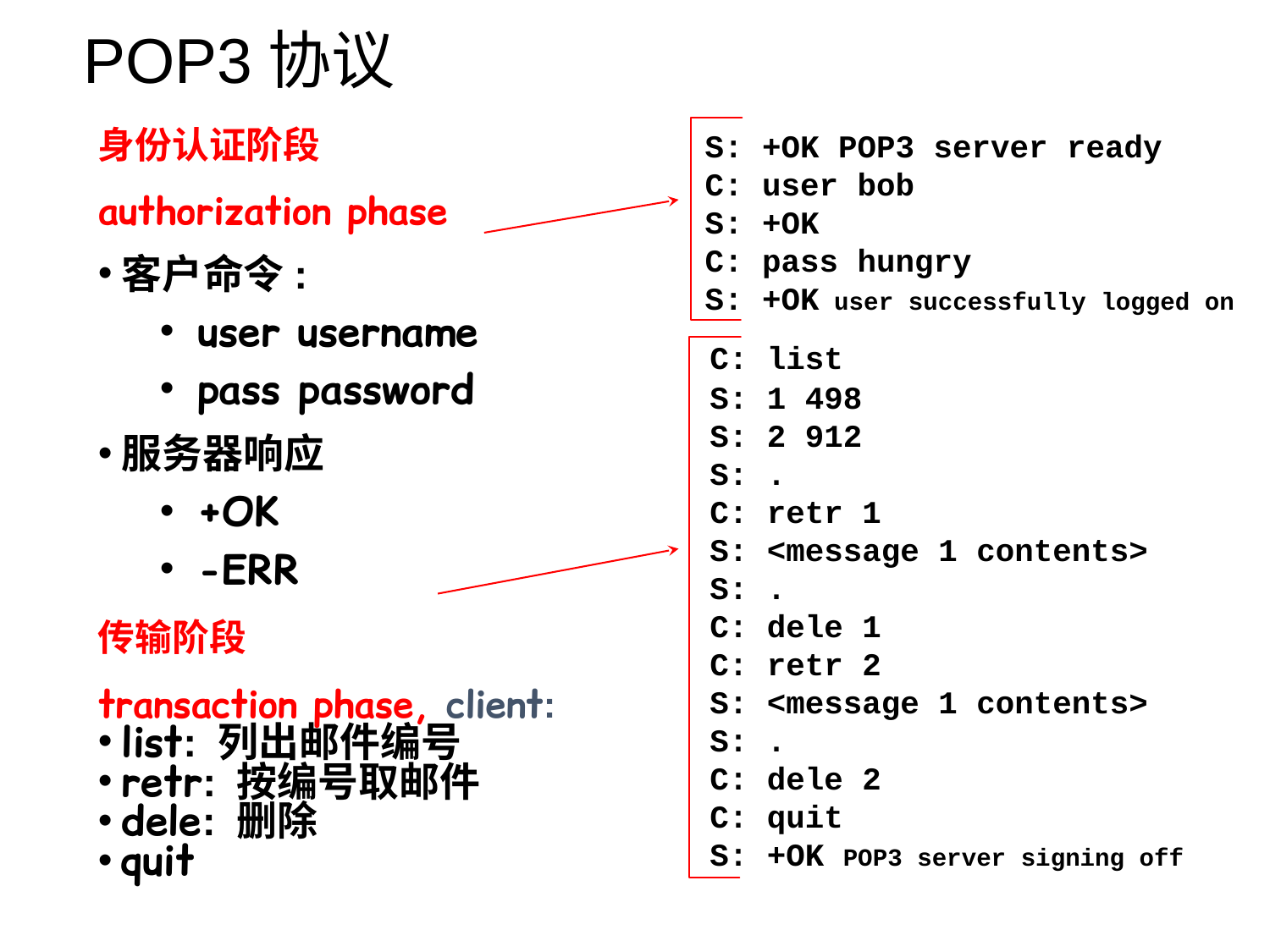

# POP3协议

S: +OK POP3 server ready
C: user bob
S: +OK
C: pass hungry
S: +OK user successfully logged on
身份认证阶段
authorization phase
客户命令:
user username
pass password
服务器响应
+OK
-ERR
传输阶段
transaction phase, client:
list: 列出邮件编号
retr: 按编号取邮件
dele: 删除
quit

         C: list
     S: 1 498
     S: 2 912
     S: .
     C: retr 1
     S: <message 1 contents>
     S: .
     C: dele 1
     C: retr 2
     S: <message 1 contents>
     S: .
     C: dele 2
     C: quit
     S: +OK POP3 server signing off